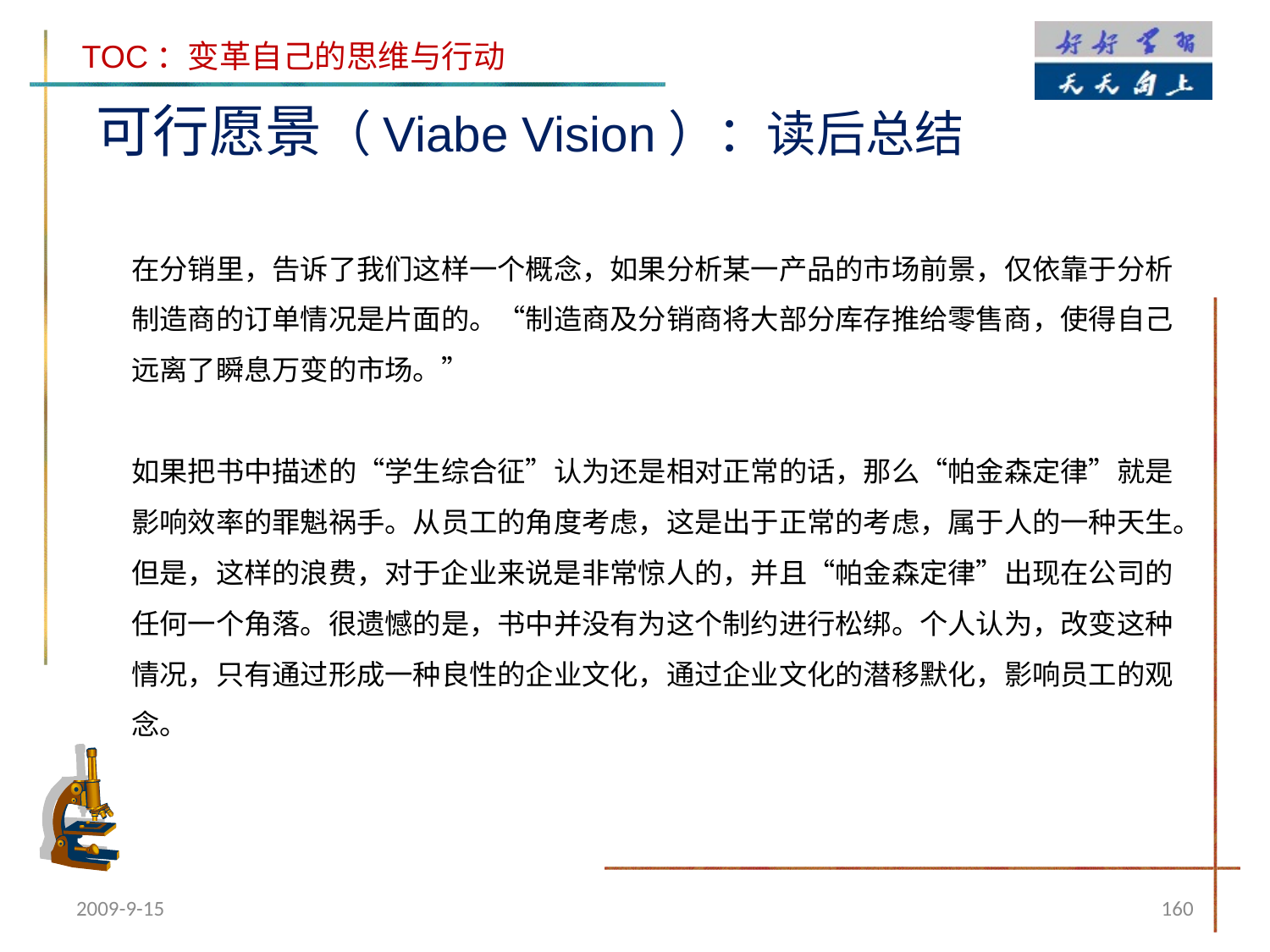

可行愿景（Viabe Vision）：读后总结
在分销里，告诉了我们这样一个概念，如果分析某一产品的市场前景，仅依靠于分析制造商的订单情况是片面的。“制造商及分销商将大部分库存推给零售商，使得自己远离了瞬息万变的市场。”

如果把书中描述的“学生综合征”认为还是相对正常的话，那么“帕金森定律”就是影响效率的罪魁祸手。从员工的角度考虑，这是出于正常的考虑，属于人的一种天生。但是，这样的浪费，对于企业来说是非常惊人的，并且“帕金森定律”出现在公司的任何一个角落。很遗憾的是，书中并没有为这个制约进行松绑。个人认为，改变这种情况，只有通过形成一种良性的企业文化，通过企业文化的潜移默化，影响员工的观念。
2009-9-15
160